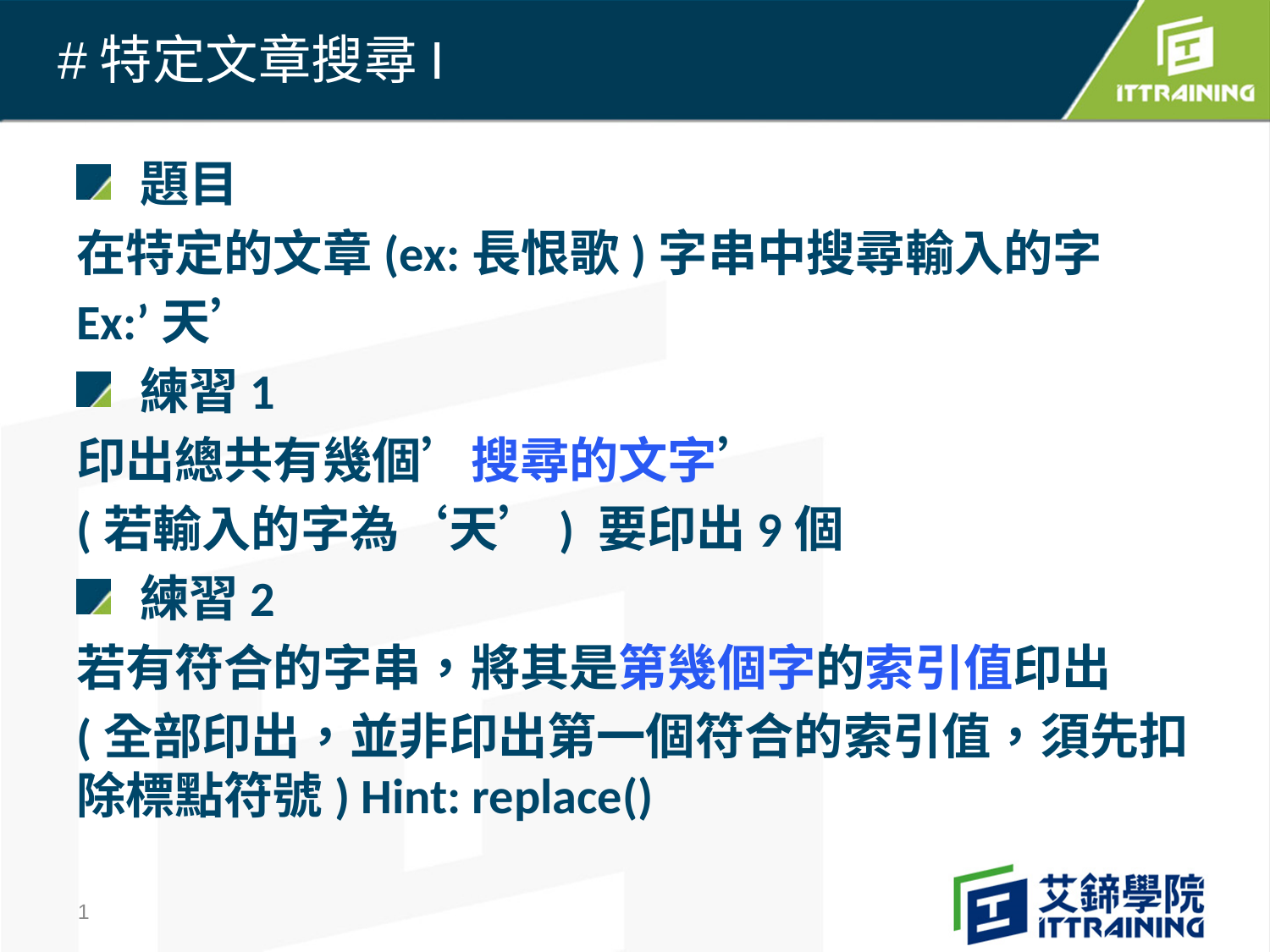

# #特定文章搜尋I
題目
在特定的文章(ex:長恨歌)字串中搜尋輸入的字
Ex:’天’
練習1
印出總共有幾個’搜尋的文字’
(若輸入的字為‘天’) 要印出9個
練習2
若有符合的字串，將其是第幾個字的索引值印出
(全部印出，並非印出第一個符合的索引值，須先扣除標點符號) Hint: replace()
1